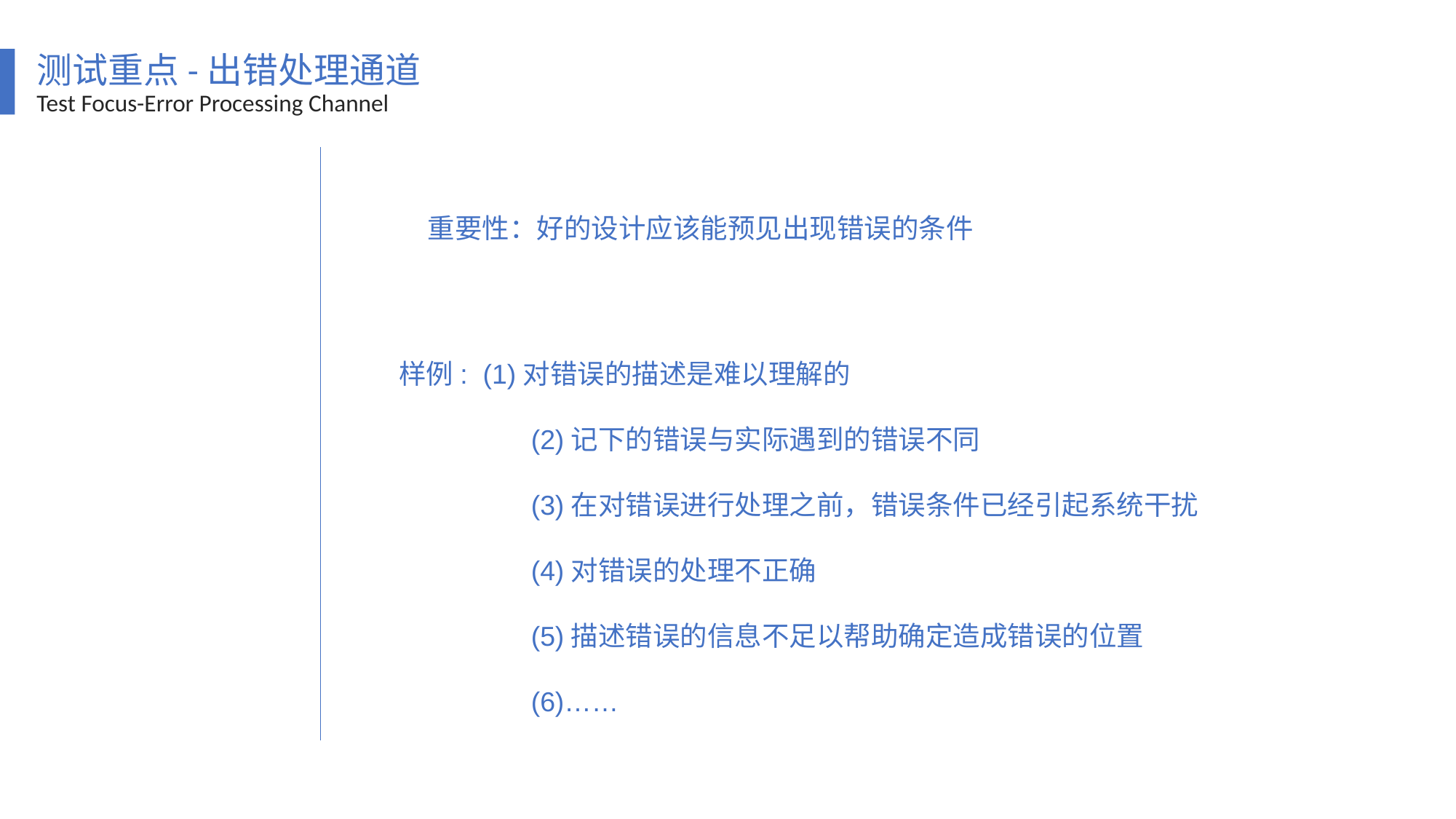

测试重点-出错处理通道
Test Focus-Error Processing Channel
重要性：好的设计应该能预见出现错误的条件
样例:  (1)对错误的描述是难以理解的

	   (2)记下的错误与实际遇到的错误不同

	   (3)在对错误进行处理之前，错误条件已经引起系统干扰

	   (4)对错误的处理不正确

	   (5)描述错误的信息不足以帮助确定造成错误的位置

	   (6)……